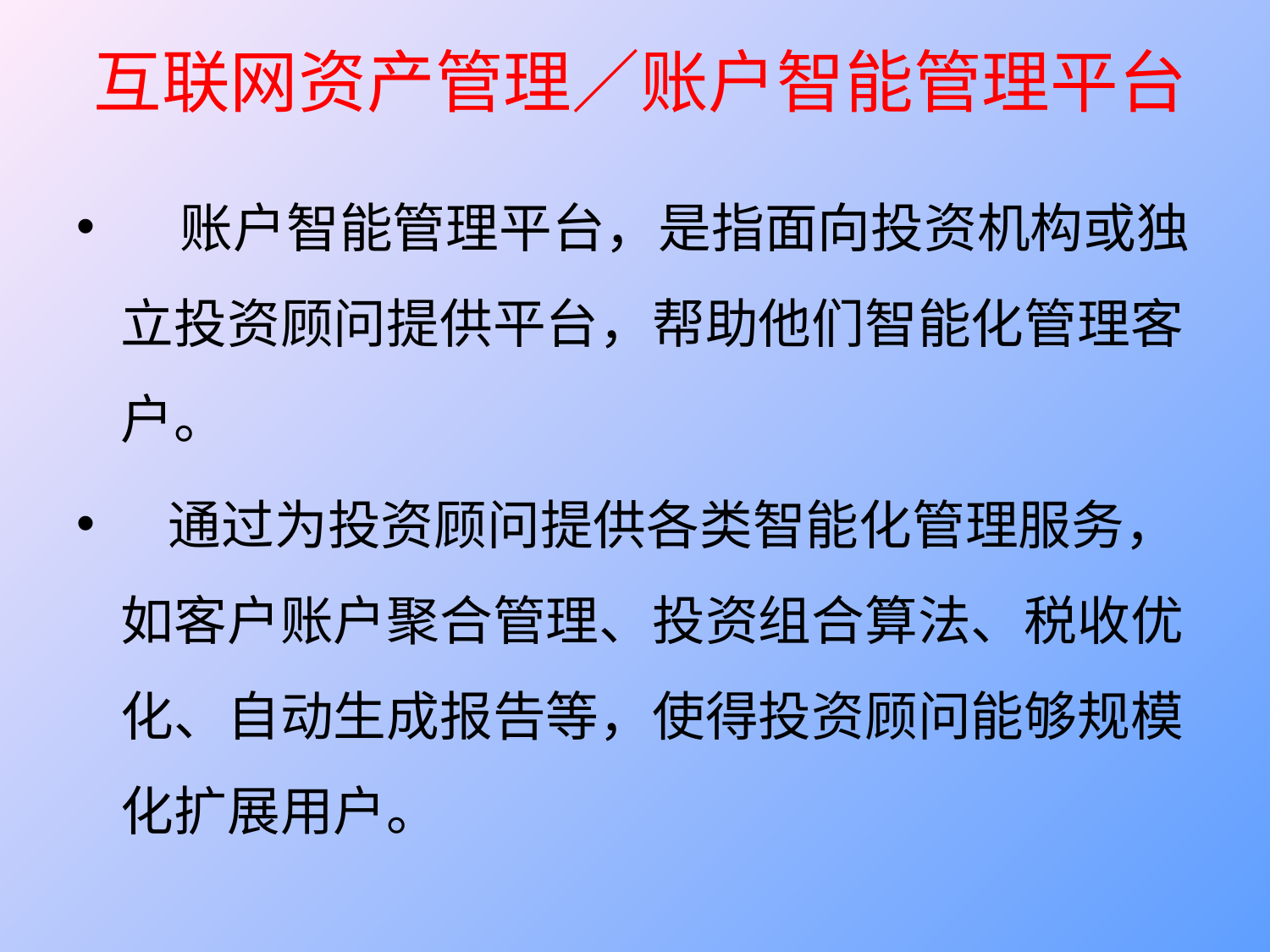

# 互联网资产管理／账户智能管理平台
    账户智能管理平台，是指面向投资机构或独立投资顾问提供平台，帮助他们智能化管理客户。
   通过为投资顾问提供各类智能化管理服务，如客户账户聚合管理、投资组合算法、税收优化、自动生成报告等，使得投资顾问能够规模化扩展用户。